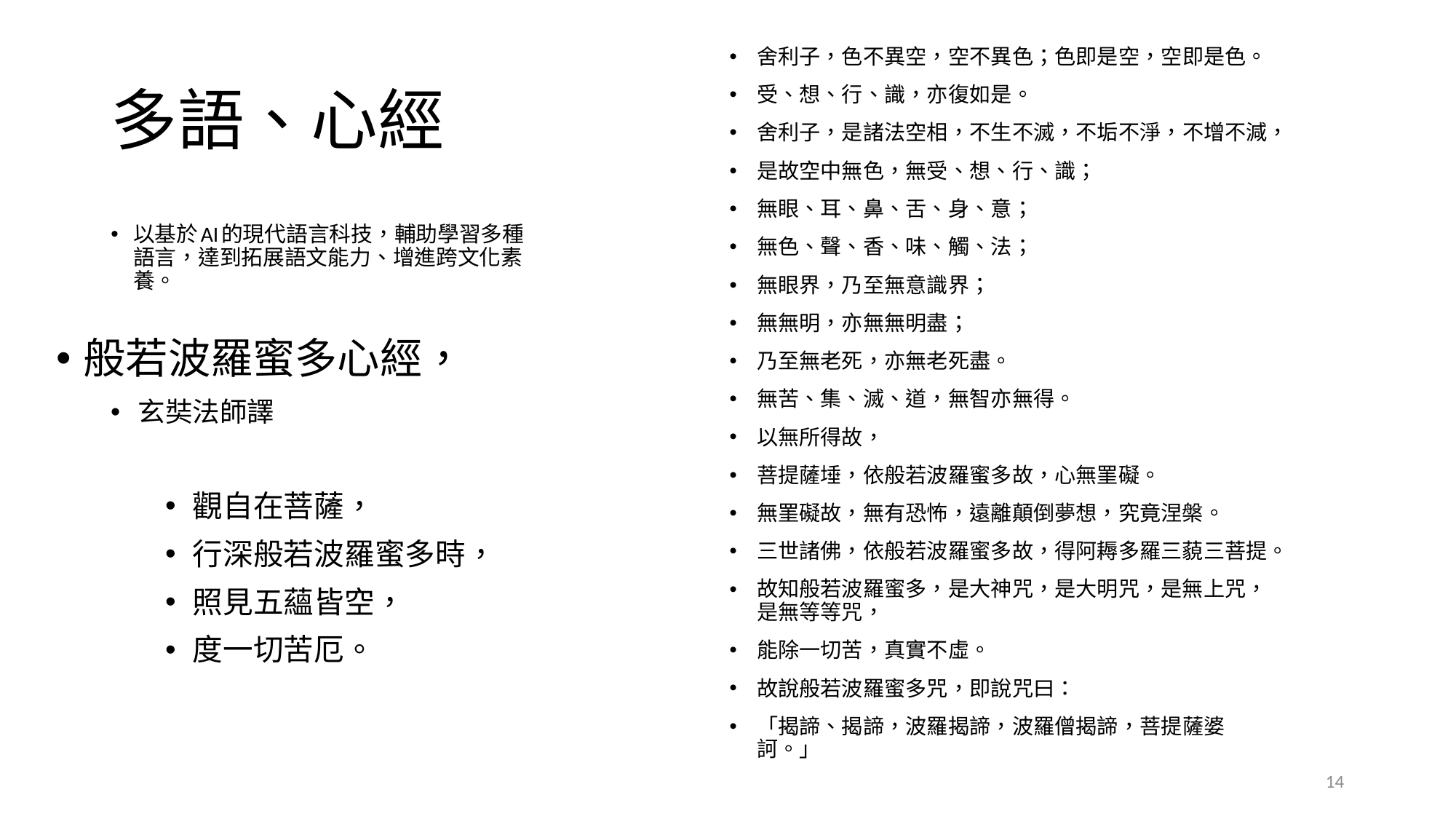

舍利子，色不異空，空不異色；色即是空，空即是色。
受、想、行、識，亦復如是。
舍利子，是諸法空相，不生不滅，不垢不淨，不增不減，
是故空中無色，無受、想、行、識；
無眼、耳、鼻、舌、身、意；
無色、聲、香、味、觸、法；
無眼界，乃至無意識界；
無無明，亦無無明盡；
乃至無老死，亦無老死盡。
無苦、集、滅、道，無智亦無得。
以無所得故，
菩提薩埵，依般若波羅蜜多故，心無罣礙。
無罣礙故，無有恐怖，遠離顛倒夢想，究竟涅槃。
三世諸佛，依般若波羅蜜多故，得阿耨多羅三藐三菩提。
故知般若波羅蜜多，是大神咒，是大明咒，是無上咒，是無等等咒，
能除一切苦，真實不虛。
故說般若波羅蜜多咒，即說咒曰：
「揭諦、揭諦，波羅揭諦，波羅僧揭諦，菩提薩婆訶。」
# 多語、心經
以基於AI的現代語言科技，輔助學習多種語言，達到拓展語文能力、增進跨文化素養。
般若波羅蜜多心經，
玄奘法師譯

觀自在菩薩，
行深般若波羅蜜多時，
照見五蘊皆空，
度一切苦厄。
14